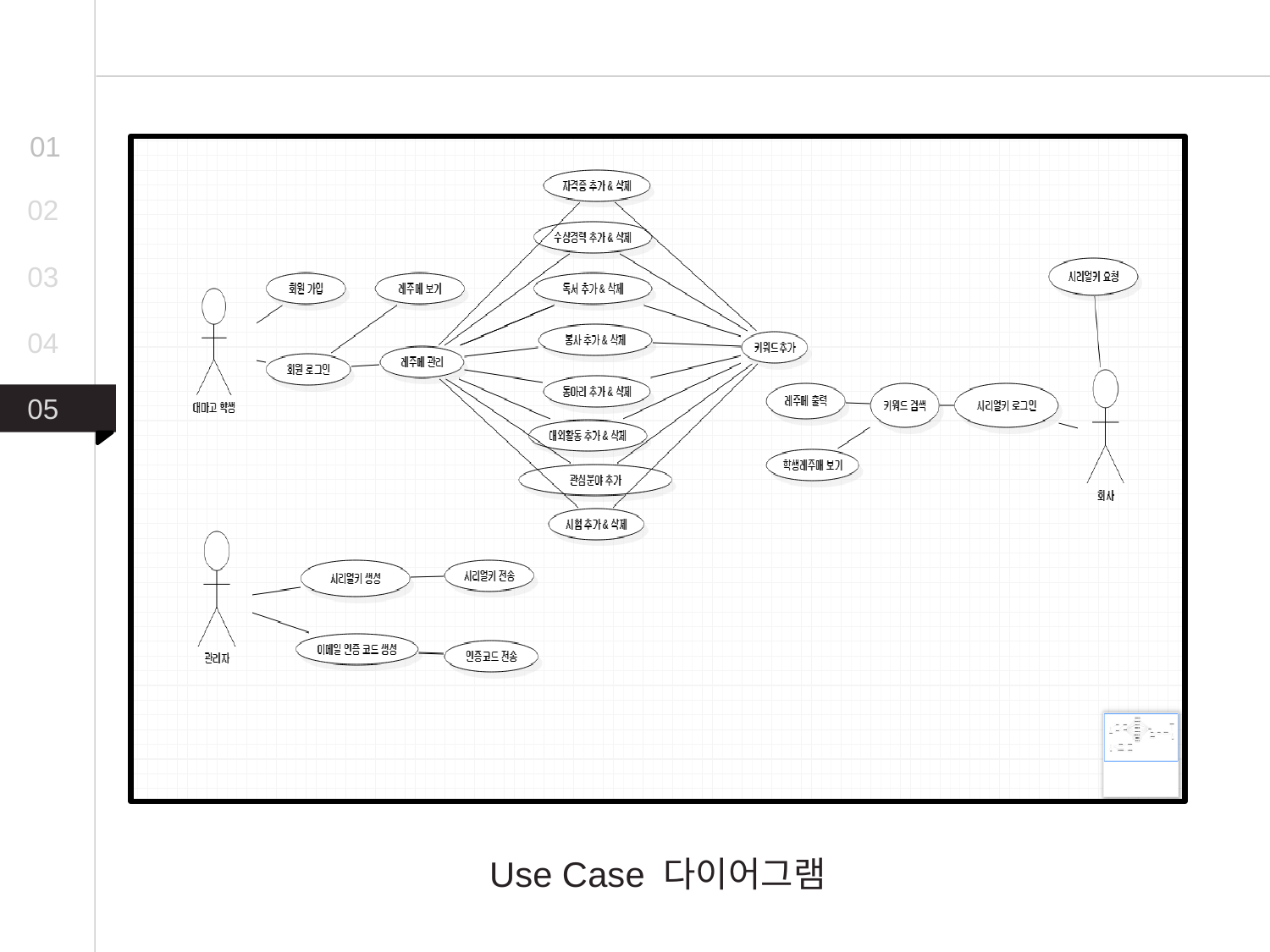

01

02
03
04

05

Use Case 다이어그램